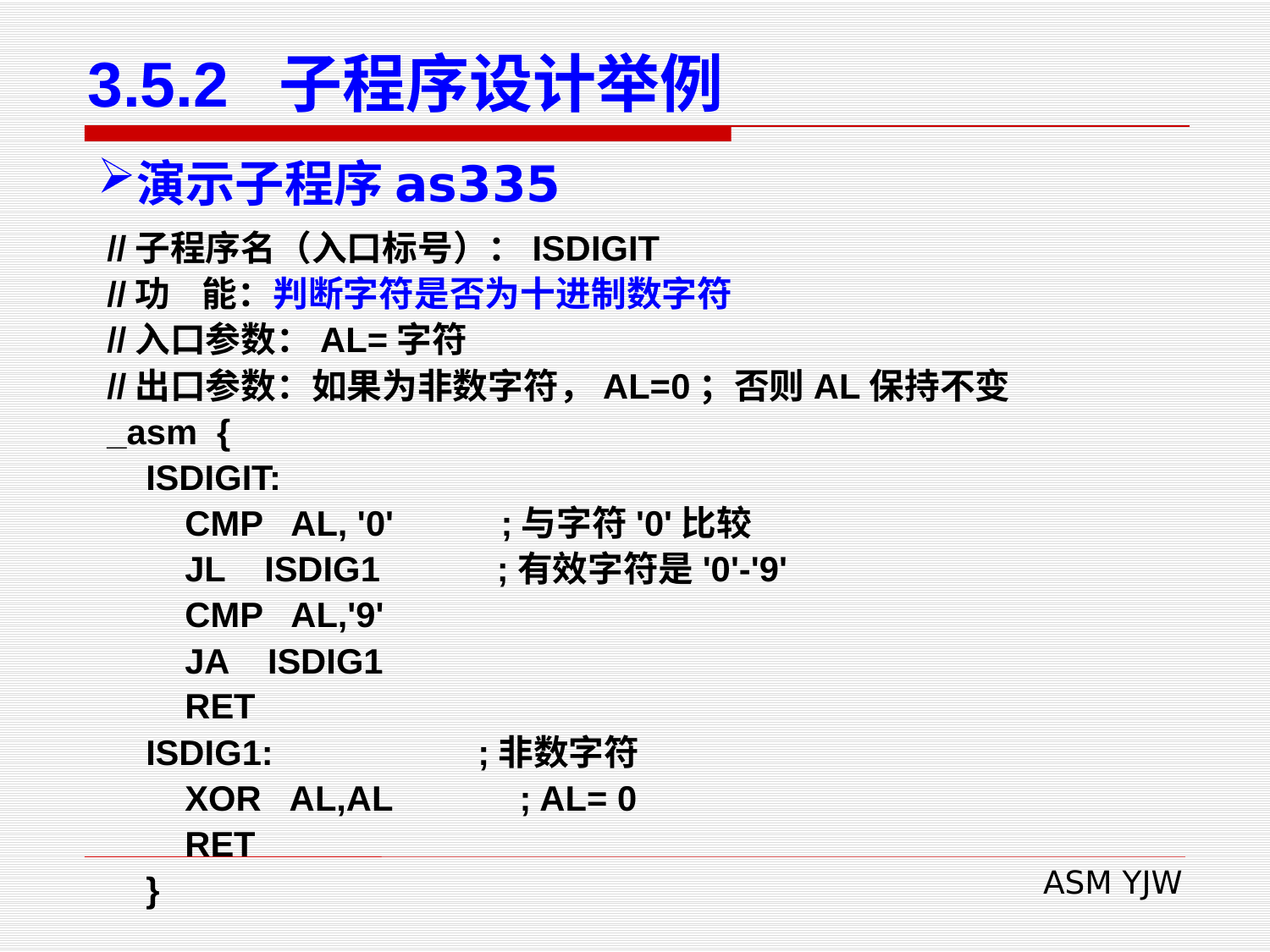

# 3.5.2  子程序设计举例
演示子程序as335
//子程序名（入口标号）：ISDIGIT
//功    能：判断字符是否为十进制数字符
//入口参数：AL=字符
//出口参数：如果为非数字符，AL=0；否则AL保持不变
_asm  {
    ISDIGIT:
        CMP   AL, '0'           ;与字符'0'比较
        JL    ISDIG1            ;有效字符是'0'-'9'
        CMP   AL,'9'
        JA    ISDIG1
        RET
    ISDIG1:                     ;非数字符
        XOR   AL,AL             ; AL= 0
        RET
    }